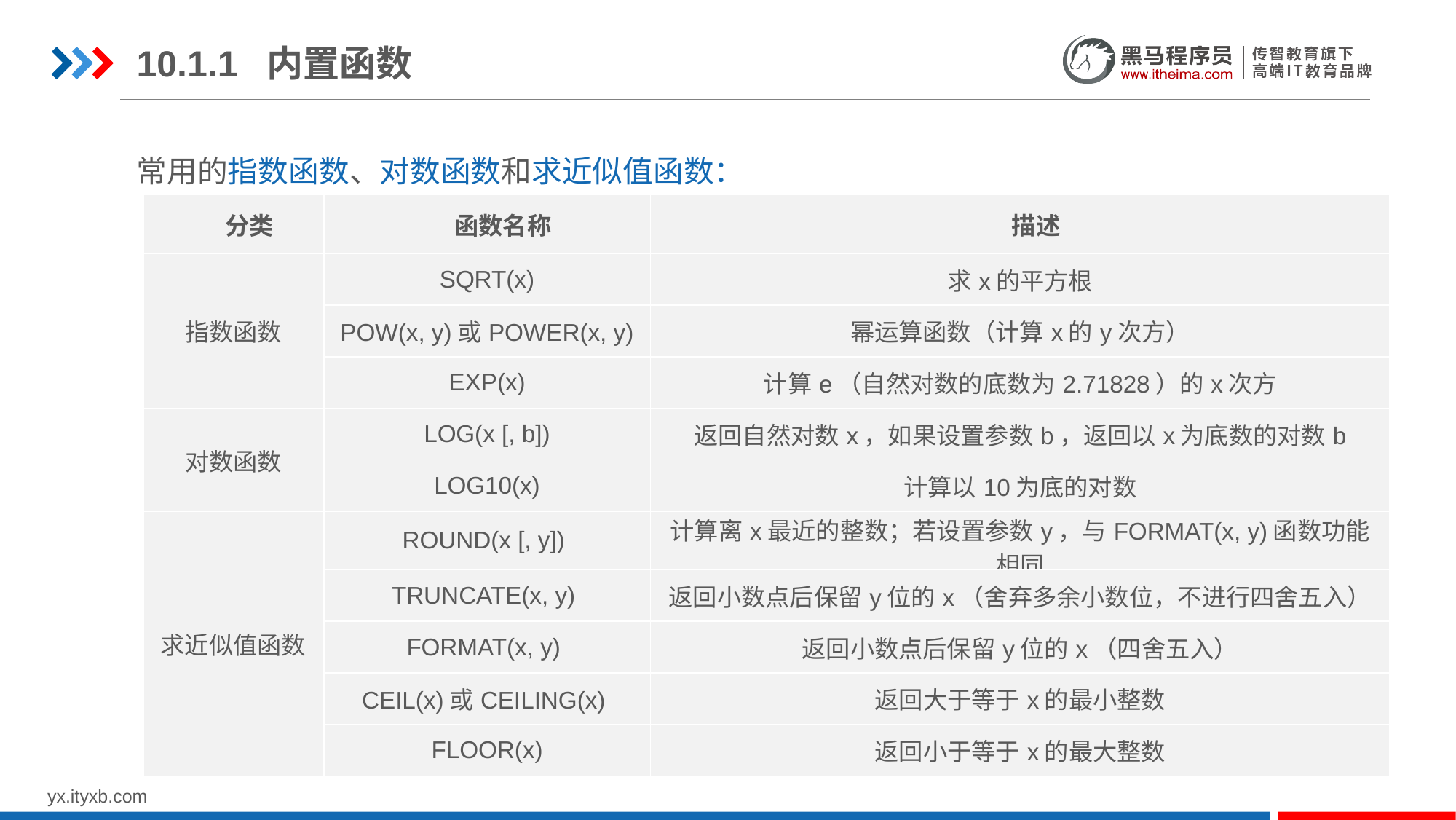

10.1.1  内置函数
常用的指数函数、对数函数和求近似值函数：
| 分类 | 函数名称 | 描述 |
| --- | --- | --- |
| 指数函数 | SQRT(x) | 求x的平方根 |
|  | POW(x, y)或POWER(x, y) | 幂运算函数（计算x的y次方） |
|  | EXP(x) | 计算e（自然对数的底数为2.71828）的x次方 |
| 对数函数 | LOG(x [, b]) | 返回自然对数x，如果设置参数b，返回以x为底数的对数b |
|  | LOG10(x) | 计算以10为底的对数 |
| 求近似值函数 | ROUND(x [, y]) | 计算离x最近的整数；若设置参数y，与FORMAT(x, y)函数功能相同 |
|  | TRUNCATE(x, y) | 返回小数点后保留y位的x（舍弃多余小数位，不进行四舍五入） |
|  | FORMAT(x, y) | 返回小数点后保留y位的x（四舍五入） |
|  | CEIL(x)或CEILING(x) | 返回大于等于x的最小整数 |
|  | FLOOR(x) | 返回小于等于x的最大整数 |